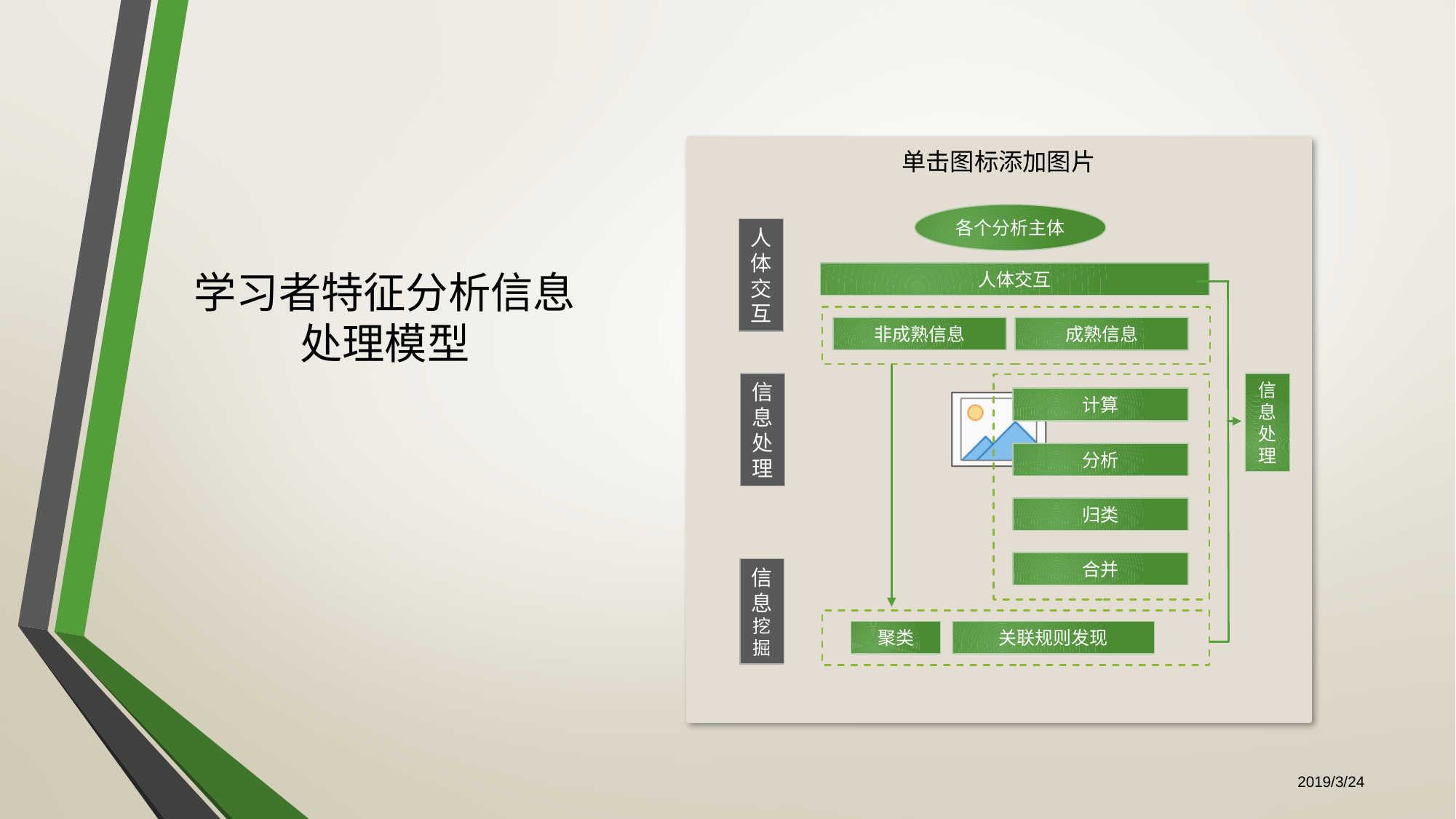

各个分析主体
# 学习者特征分析信息处理模型
人体交互
人体交互

非成熟信息
成熟信息
信息处理
信息处理

计算
分析
归类
合并
信息挖掘

聚类
关联规则发现
2019/3/24